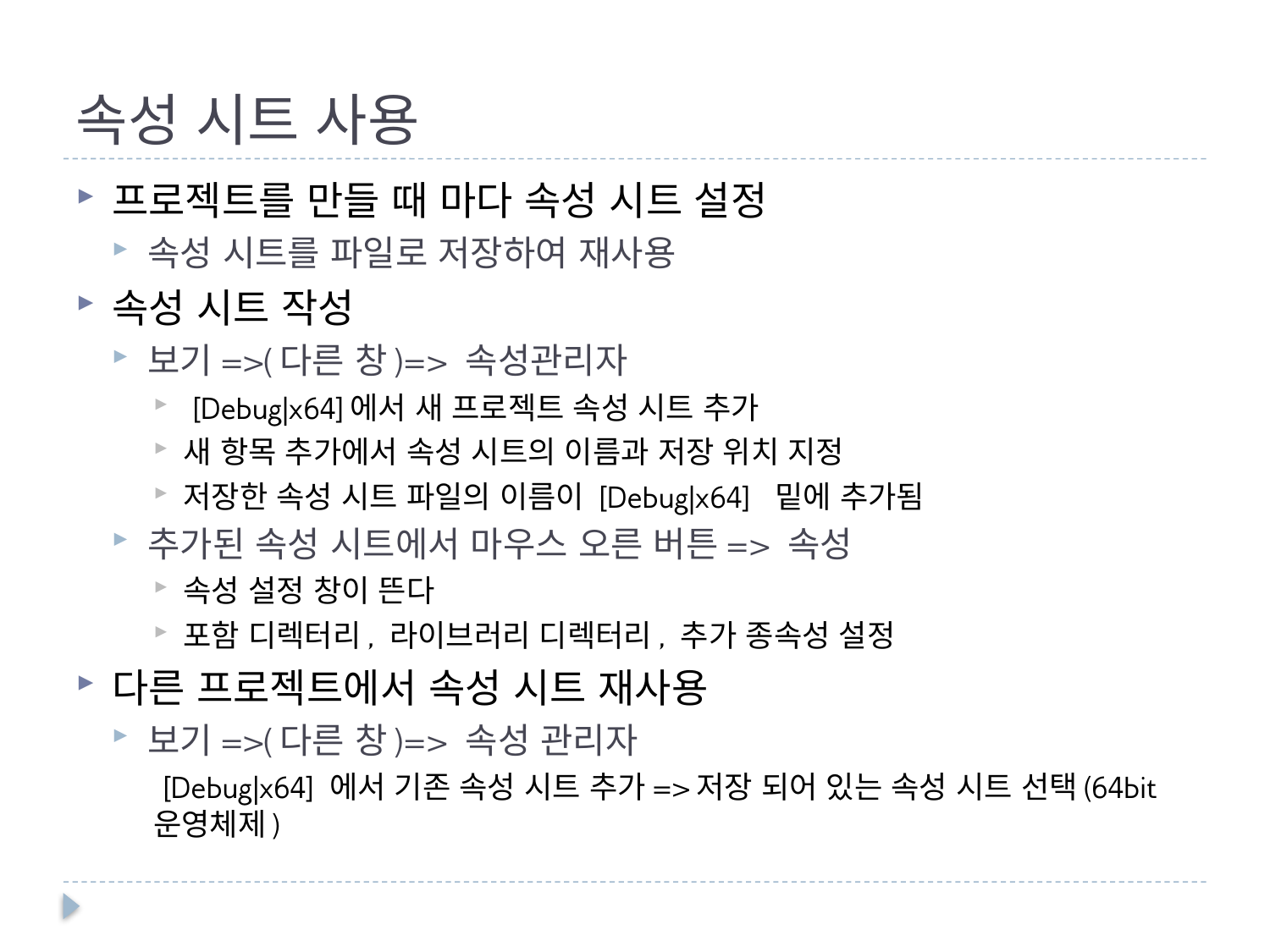

# 속성 시트 사용
프로젝트를 만들 때 마다 속성 시트 설정
속성 시트를 파일로 저장하여 재사용
속성 시트 작성
보기=>(다른 창)=> 속성관리자
 [Debug|x64]에서 새 프로젝트 속성 시트 추가
새 항목 추가에서 속성 시트의 이름과 저장 위치 지정
저장한 속성 시트 파일의 이름이 [Debug|x64]  밑에 추가됨
추가된 속성 시트에서 마우스 오른 버튼=> 속성
속성 설정 창이 뜬다
포함 디렉터리, 라이브러리 디렉터리, 추가 종속성 설정
다른 프로젝트에서 속성 시트 재사용
보기=>(다른 창)=> 속성 관리자
 [Debug|x64] 에서 기존 속성 시트 추가=>저장 되어 있는 속성 시트 선택(64bit 운영체제)